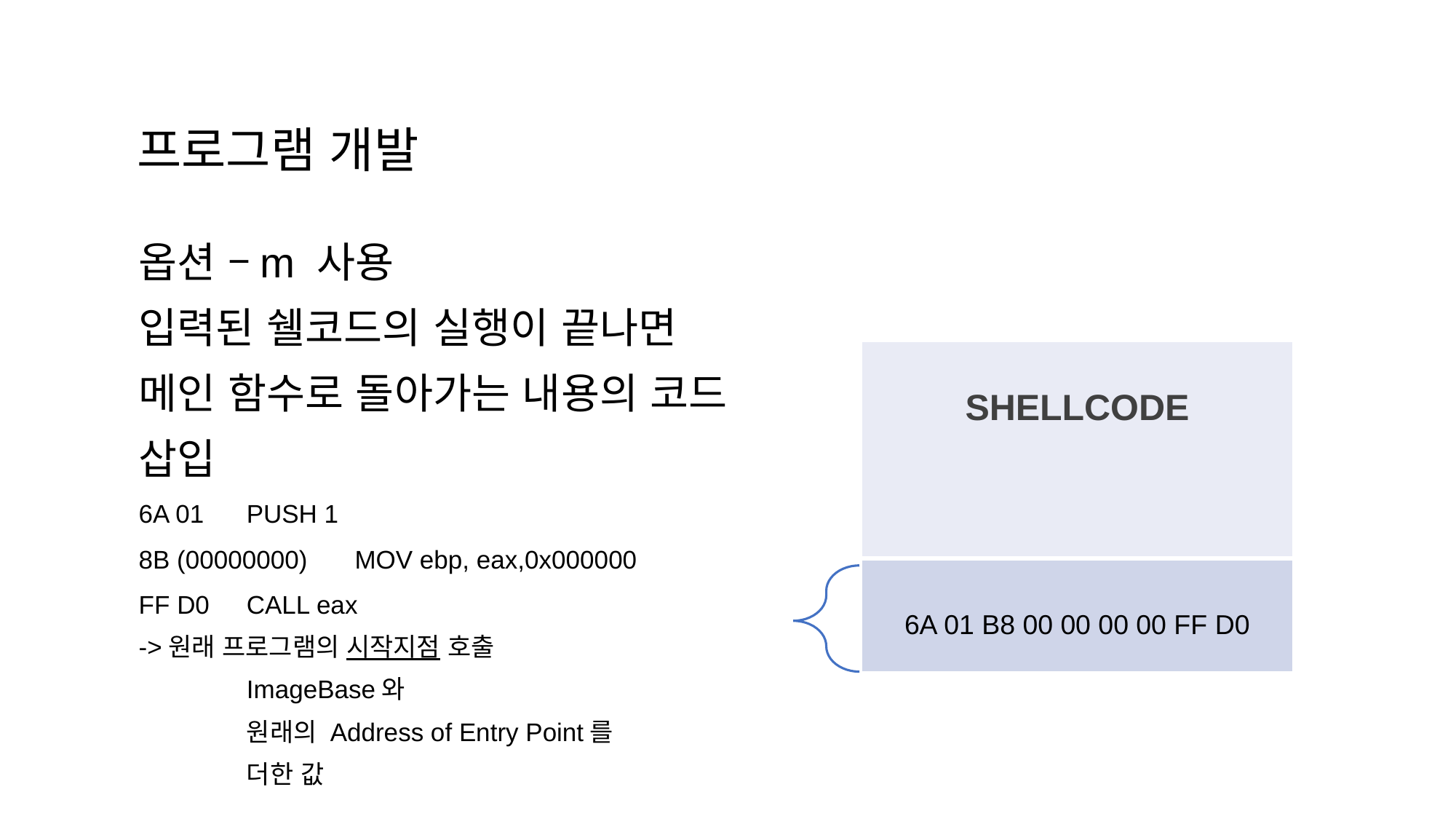

# 프로그램 개발
옵션 –m 사용
입력된 쉘코드의 실행이 끝나면
메인 함수로 돌아가는 내용의 코드
삽입
6A 01 		PUSH 1
8B (00000000)	MOV ebp, eax,0x000000
FF D0		CALL eax
->원래 프로그램의 시작지점 호출
		ImageBase와
		원래의 Address of Entry Point를
		더한 값

| SHELLCODE |
| --- |
| 6A 01 B8 00 00 00 00 FF D0 |